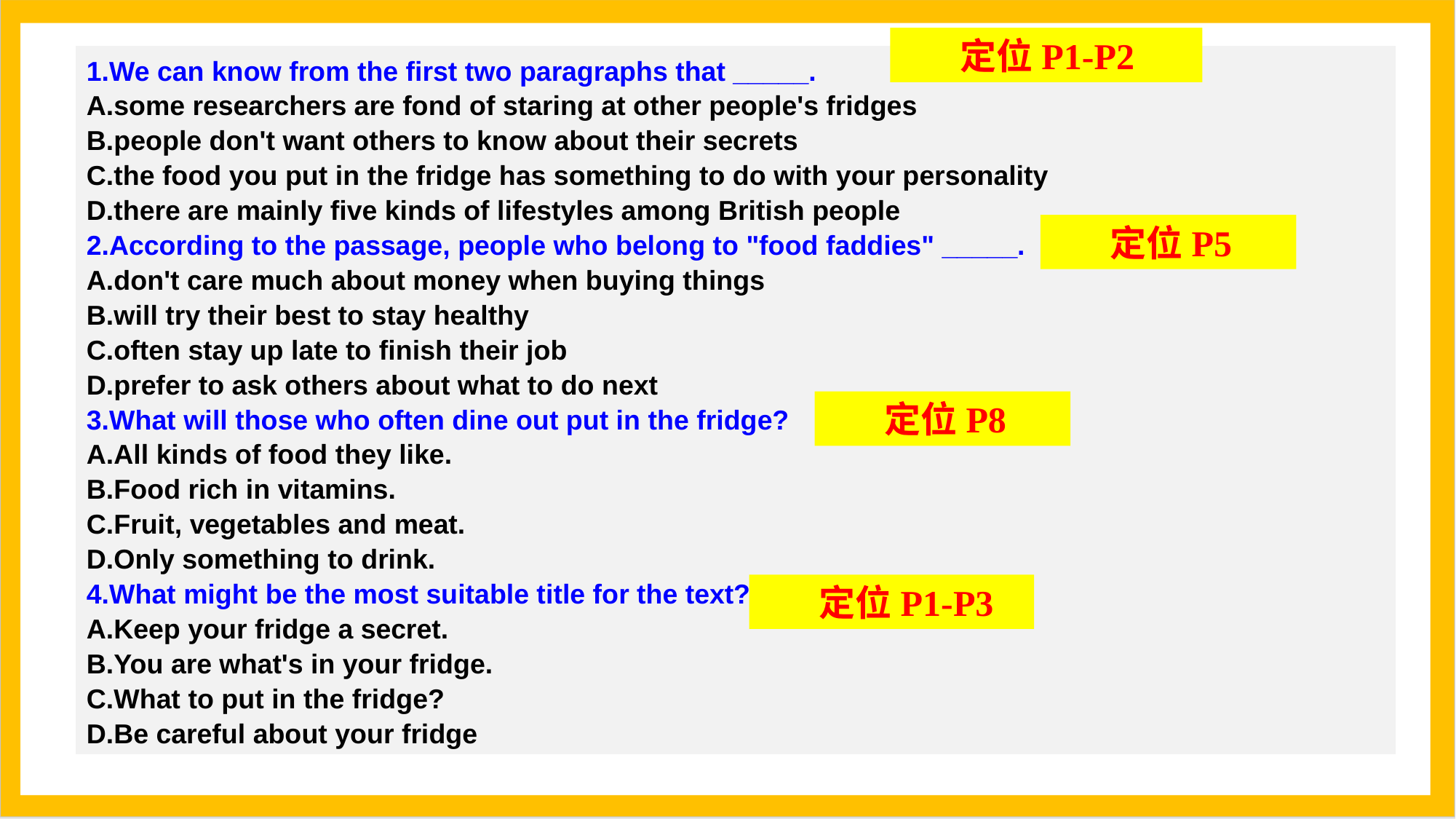

定位P1-P2
1.We can know from the first two paragraphs that _____.
A.some researchers are fond of staring at other people's fridges 
B.people don't want others to know about their secrets 
C.the food you put in the fridge has something to do with your personality 
D.there are mainly five kinds of lifestyles among British people
2.According to the passage, people who belong to "food faddies" _____.
A.don't care much about money when buying things 
B.will try their best to stay healthy 
C.often stay up late to finish their job 
D.prefer to ask others about what to do next
3.What will those who often dine out put in the fridge?
A.All kinds of food they like.
B.Food rich in vitamins.
C.Fruit, vegetables and meat.
D.Only something to drink.
4.What might be the most suitable title for the text?
A.Keep your fridge a secret.
B.You are what's in your fridge.
C.What to put in the fridge?
D.Be careful about your fridge
定位P5
定位P8
定位P1-P3